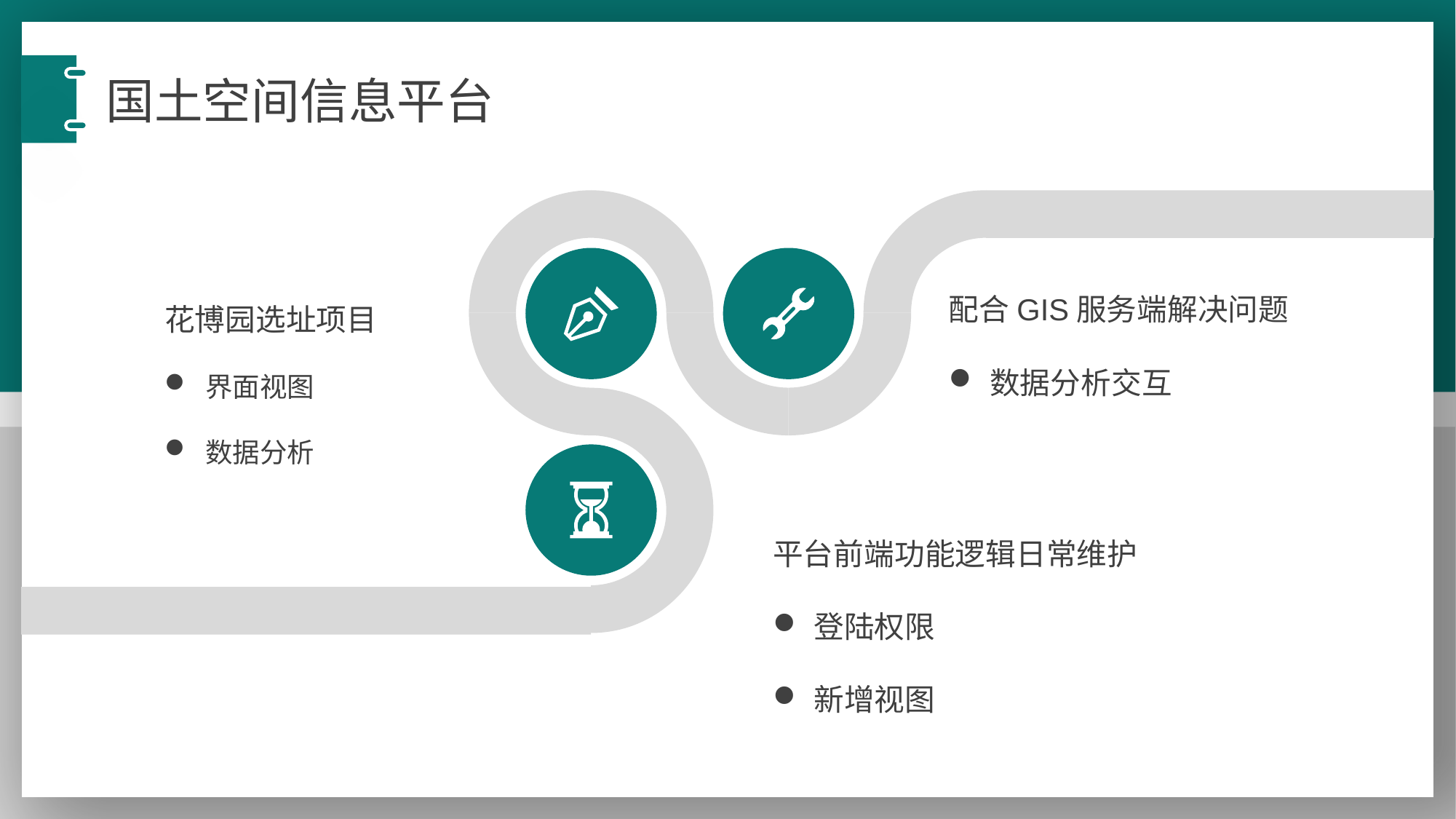

国土空间信息平台

配合GIS服务端解决问题
数据分析交互
花博园选址项目
界面视图
数据分析

平台前端功能逻辑日常维护
登陆权限
新增视图